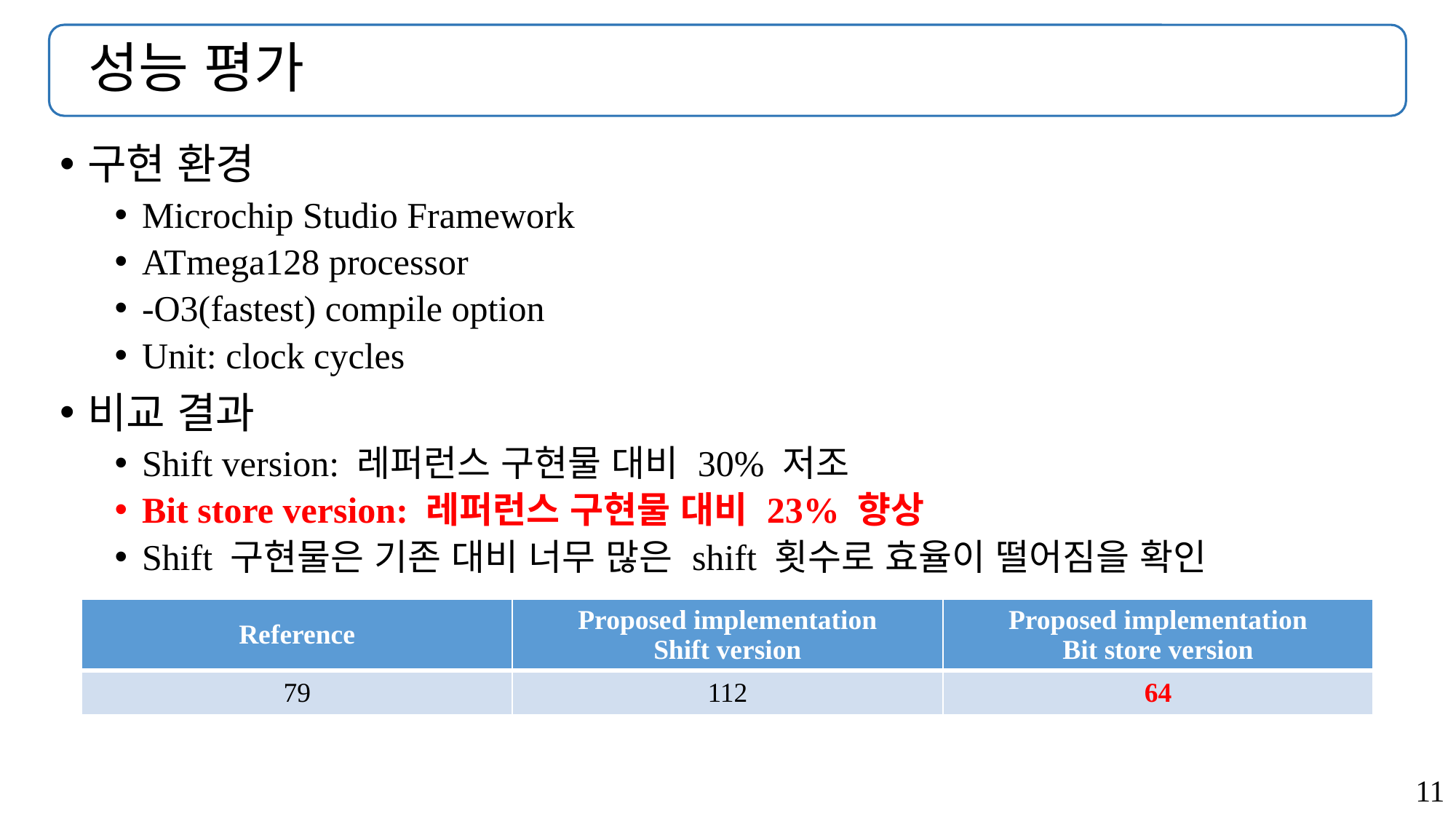

# 성능 평가
구현 환경
Microchip Studio Framework
ATmega128 processor
-O3(fastest) compile option
Unit: clock cycles
비교 결과
Shift version: 레퍼런스 구현물 대비 30% 저조
Bit store version: 레퍼런스 구현물 대비 23% 향상
Shift 구현물은 기존 대비 너무 많은 shift 횟수로 효율이 떨어짐을 확인
| Reference | Proposed implementation Shift version | Proposed implementation Bit store version |
| --- | --- | --- |
| 79 | 112 | 64 |